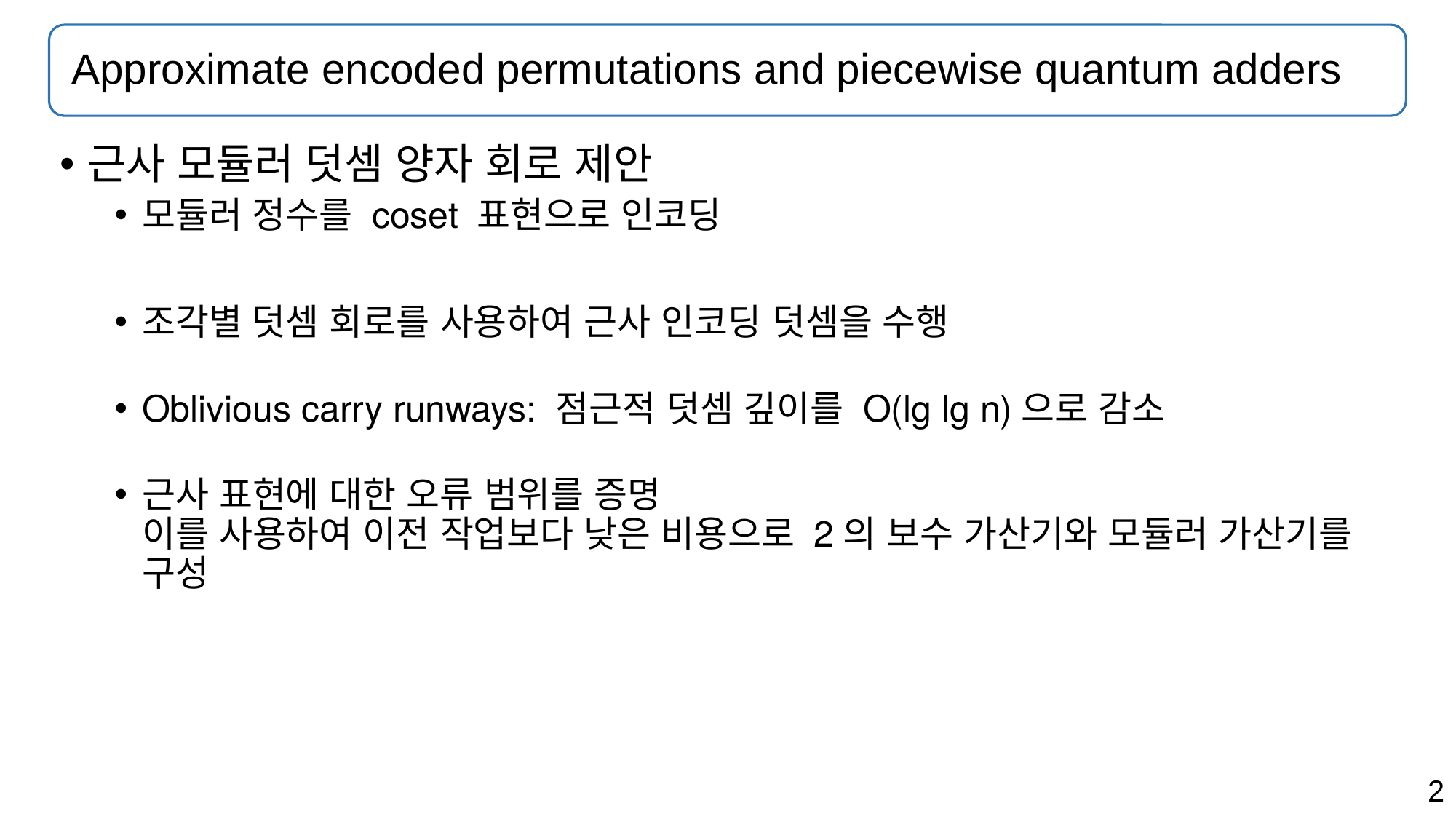

# Approximate encoded permutations and piecewise quantum adders
근사 모듈러 덧셈 양자 회로 제안
모듈러 정수를 coset 표현으로 인코딩

조각별 덧셈 회로를 사용하여 근사 인코딩 덧셈을 수행
Oblivious carry runways: 점근적 덧셈 깊이를 O(lg lg n)으로 감소
근사 표현에 대한 오류 범위를 증명
이를 사용하여 이전 작업보다 낮은 비용으로 2의 보수 가산기와 모듈러 가산기를 구성